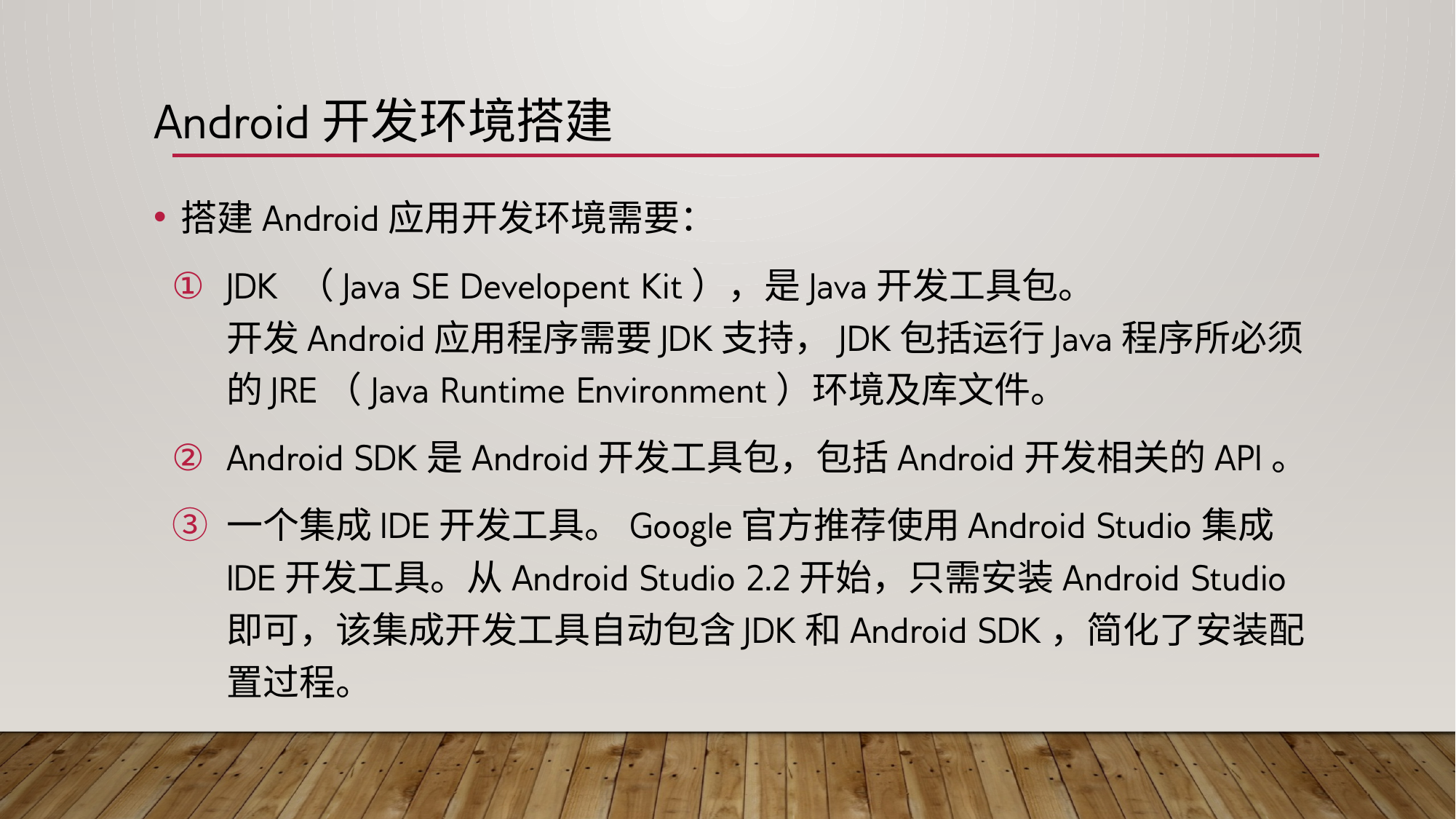

# Android开发环境搭建
搭建Android应用开发环境需要：
JDK （Java SE Developent Kit），是Java开发工具包。
开发Android应用程序需要JDK支持，JDK包括运行Java程序所必须的JRE（Java Runtime Environment）环境及库文件。
Android SDK是Android开发工具包，包括Android开发相关的API。
一个集成IDE开发工具。Google官方推荐使用Android Studio集成IDE开发工具。从Android Studio 2.2开始，只需安装Android Studio即可，该集成开发工具自动包含JDK和Android SDK，简化了安装配置过程。